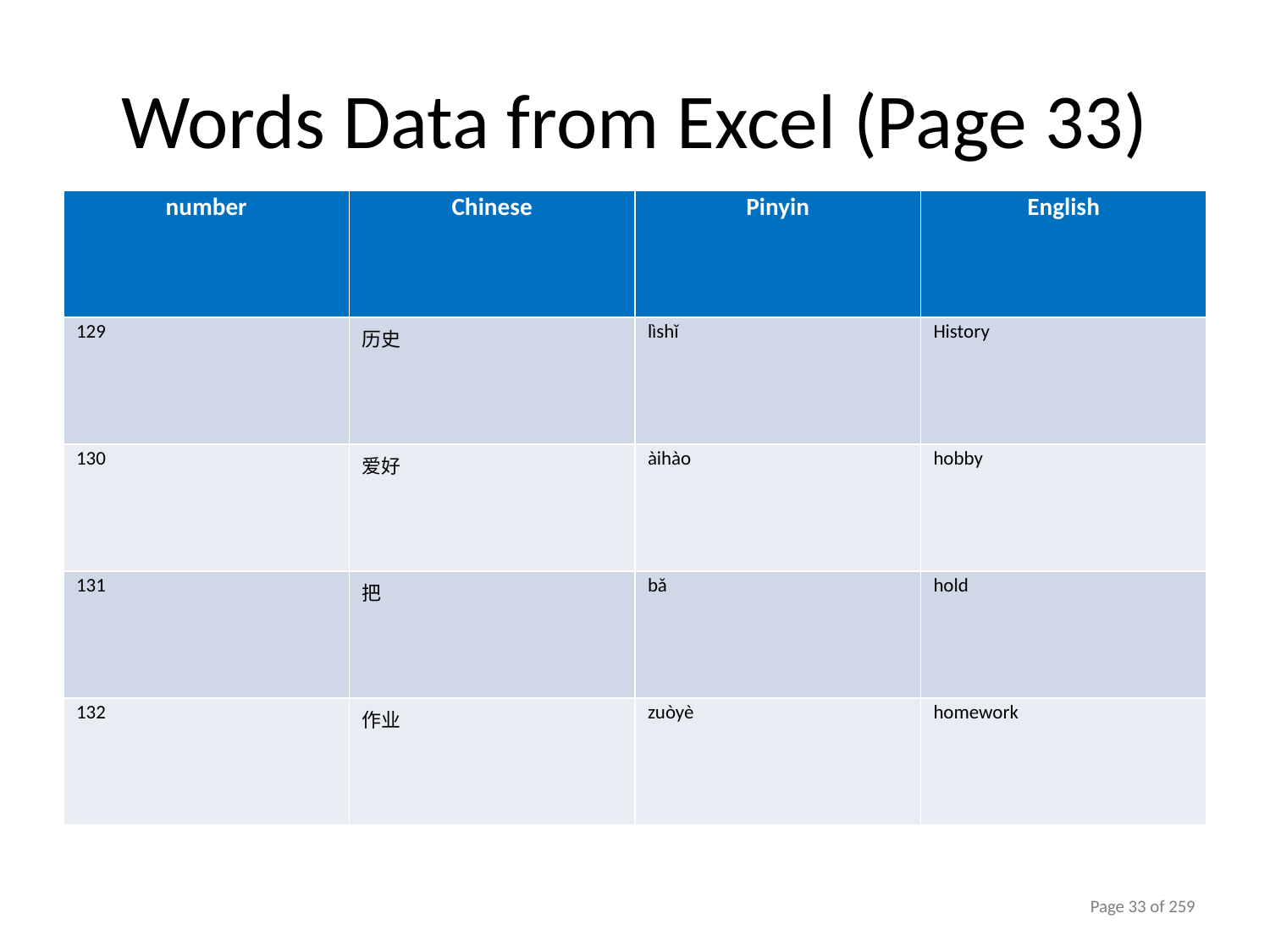

# Words Data from Excel (Page 33)
| number | Chinese | Pinyin | English |
| --- | --- | --- | --- |
| 129 | 历史 | lìshǐ | History |
| 130 | 爱好 | àihào | hobby |
| 131 | 把 | bǎ | hold |
| 132 | 作业 | zuòyè | homework |

Page 33 of 259